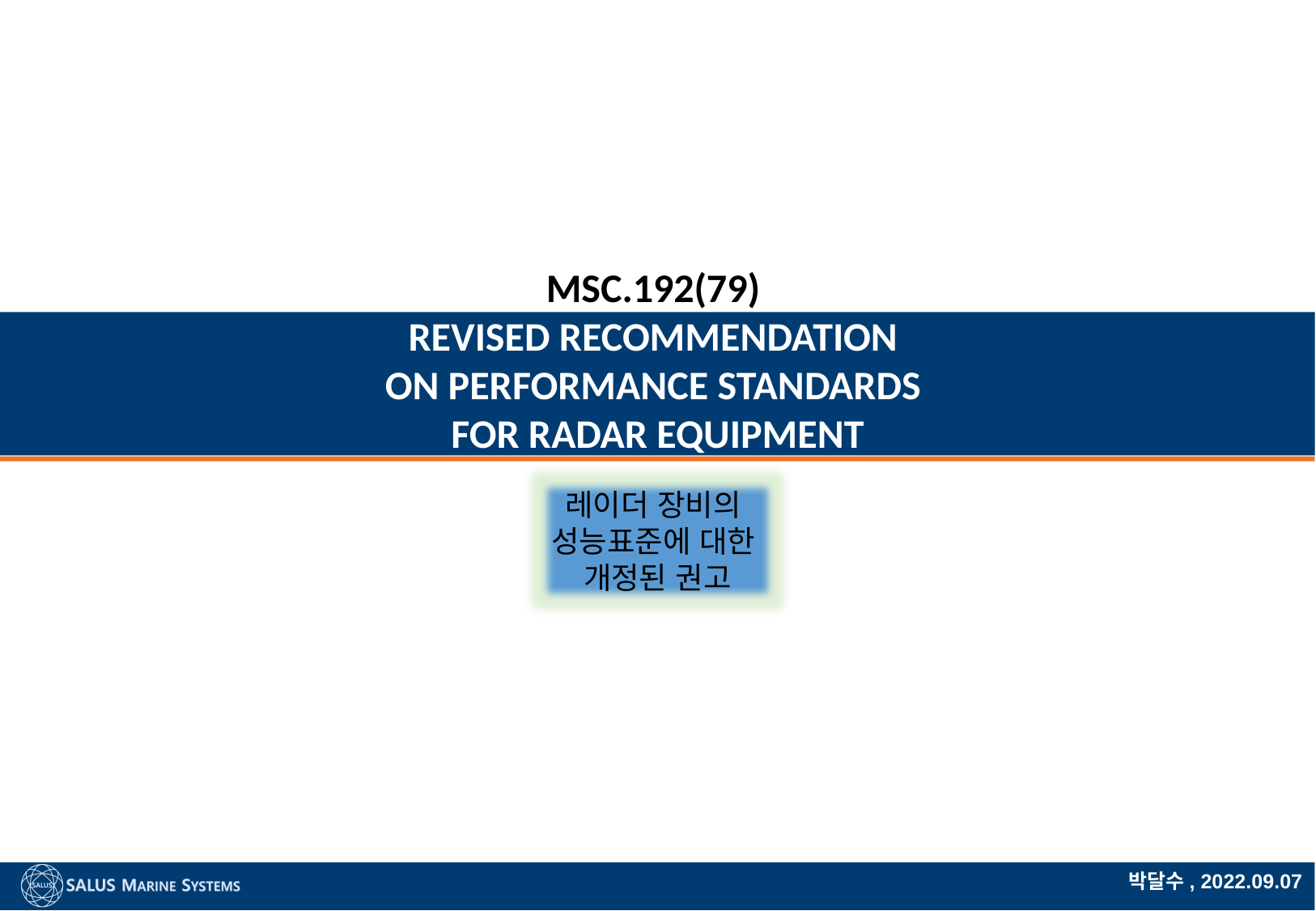

연구노트
# MSC.192(79) REVISED RECOMMENDATION ON PERFORMANCE STANDARDS FOR RADAR EQUIPMENT
레이더 장비의
성능표준에 대한
개정된 권고
박달수, 2022.09.07